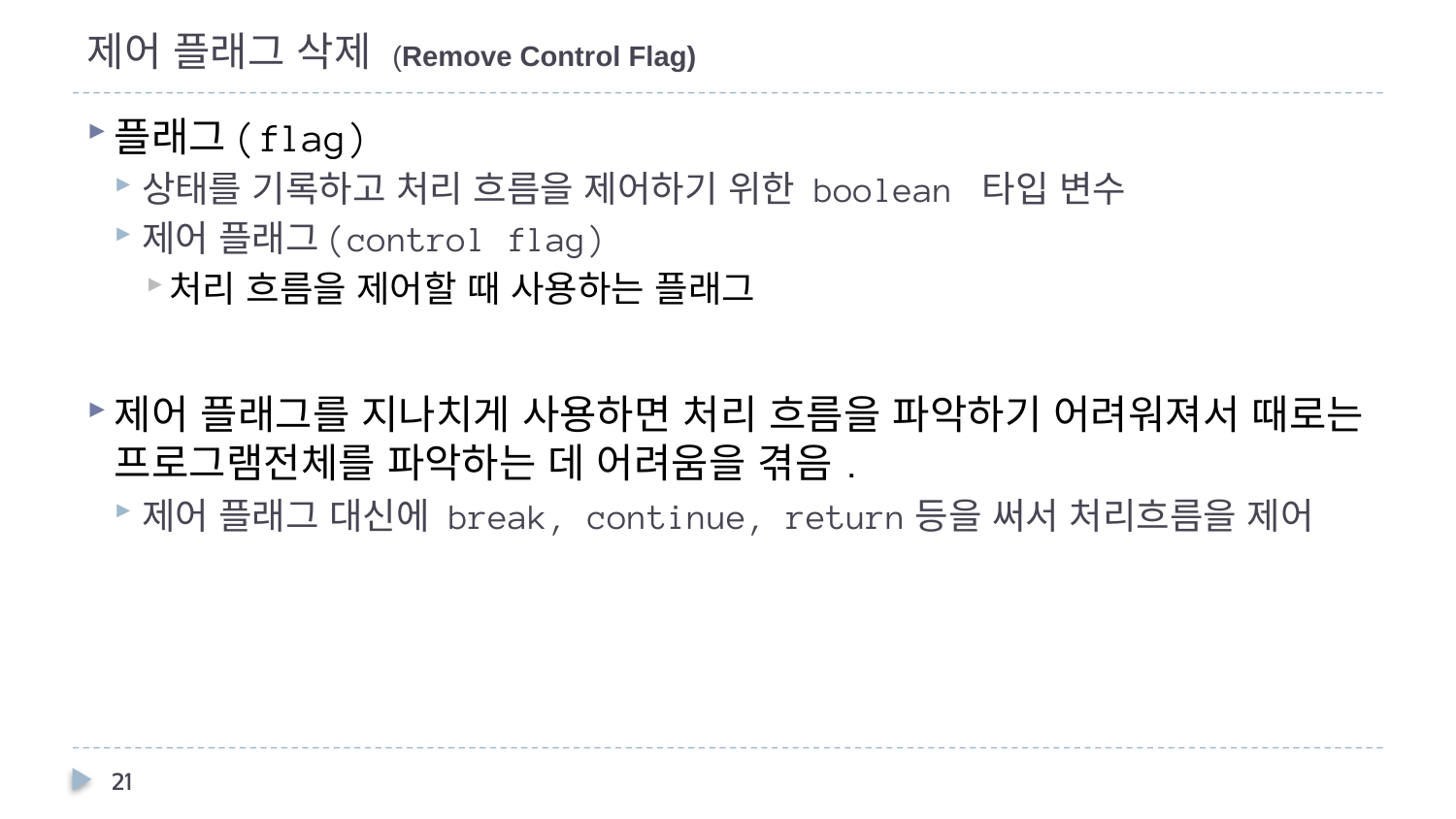

# 제어 플래그 삭제 (Remove Control Flag)
플래그(flag)
상태를 기록하고 처리 흐름을 제어하기 위한 boolean 타입 변수
제어 플래그(control flag)
처리 흐름을 제어할 때 사용하는 플래그

제어 플래그를 지나치게 사용하면 처리 흐름을 파악하기 어려워져서 때로는 프로그램전체를 파악하는 데 어려움을 겪음.
제어 플래그 대신에 break, continue, return등을 써서 처리흐름을 제어
21